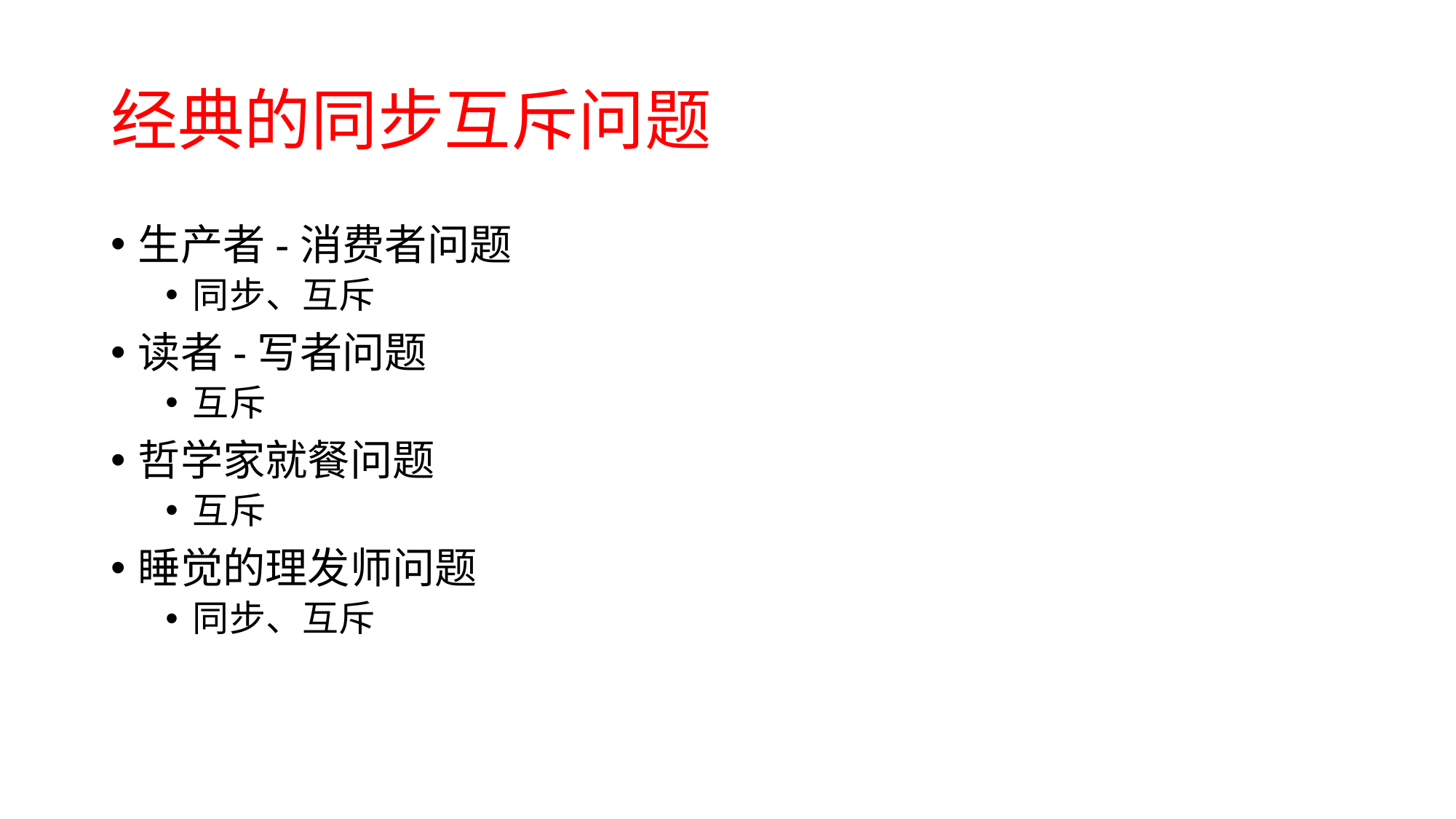

# 经典的同步互斥问题
生产者-消费者问题
同步、互斥
读者-写者问题
互斥
哲学家就餐问题
互斥
睡觉的理发师问题
同步、互斥